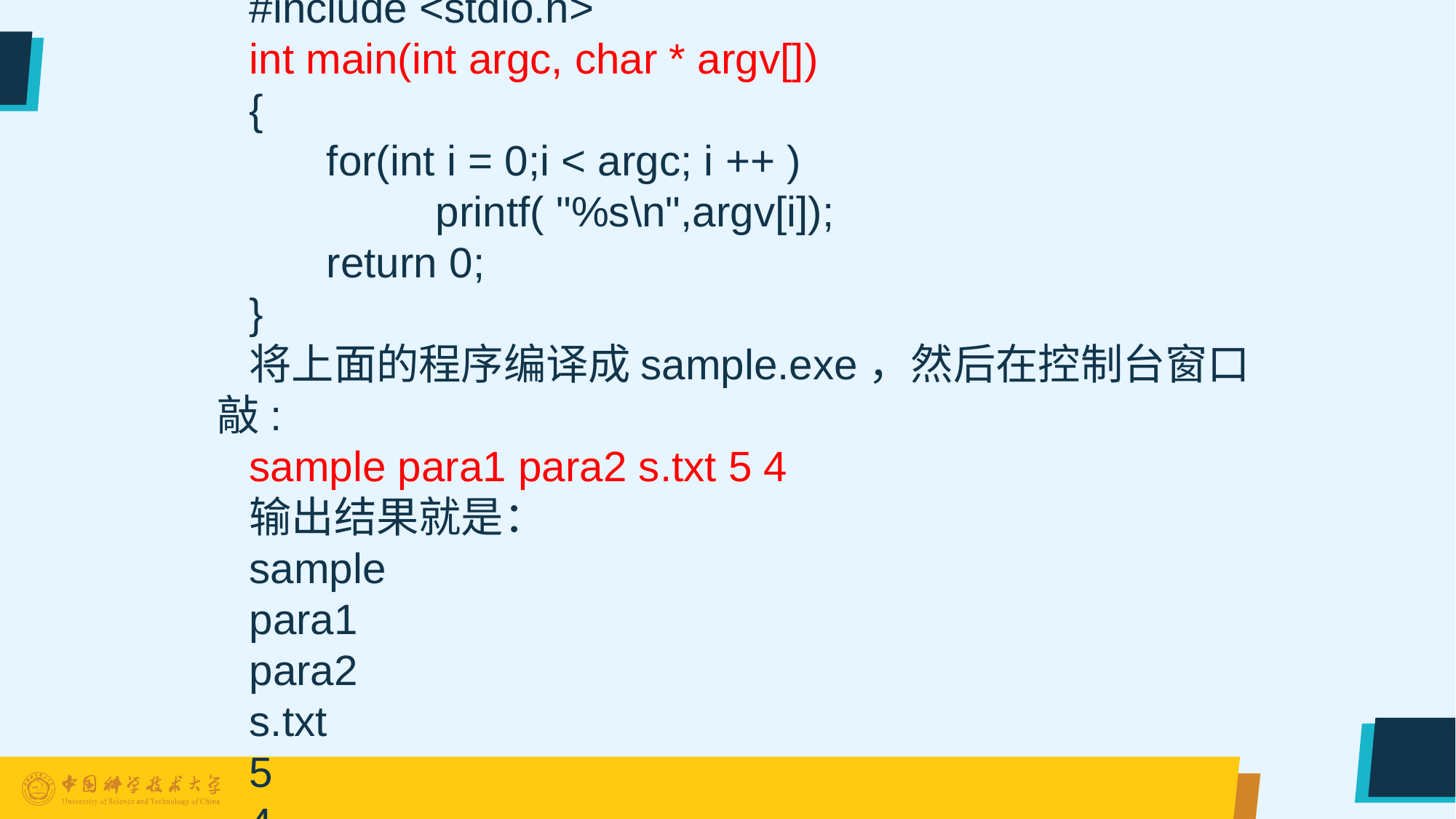

#include <stdio.h>
int main(int argc, char * argv[])
{
	for(int i = 0;i < argc; i ++ )
		printf( "%s\n",argv[i]);
	return 0;
}
将上面的程序编译成sample.exe，然后在控制台窗口敲:
sample para1 para2 s.txt 5 4
输出结果就是：
sample
para1
para2
s.txt
5
4